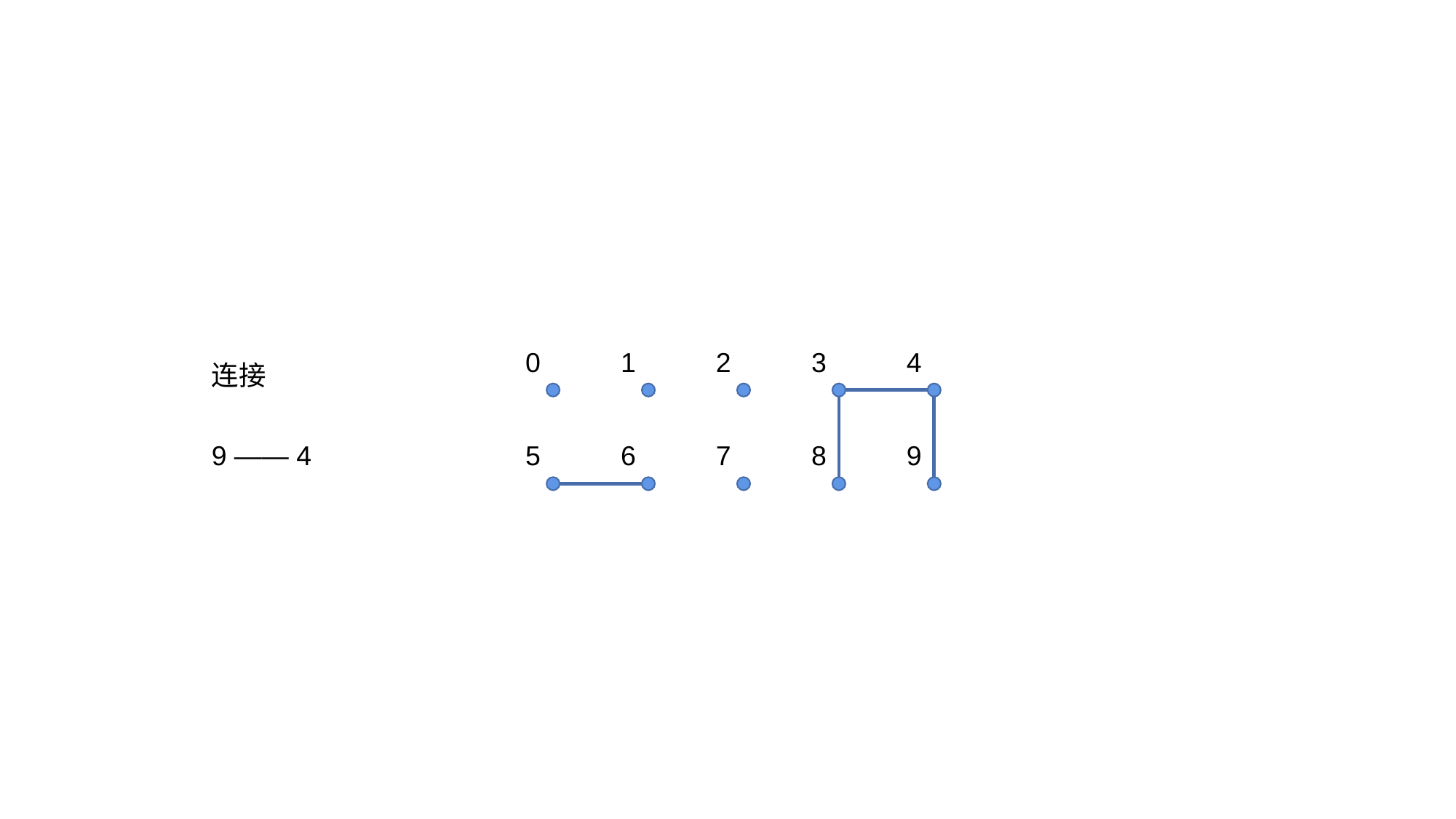

0

1

2

3

4

连接
9 —— 4
5

6

7

8

9